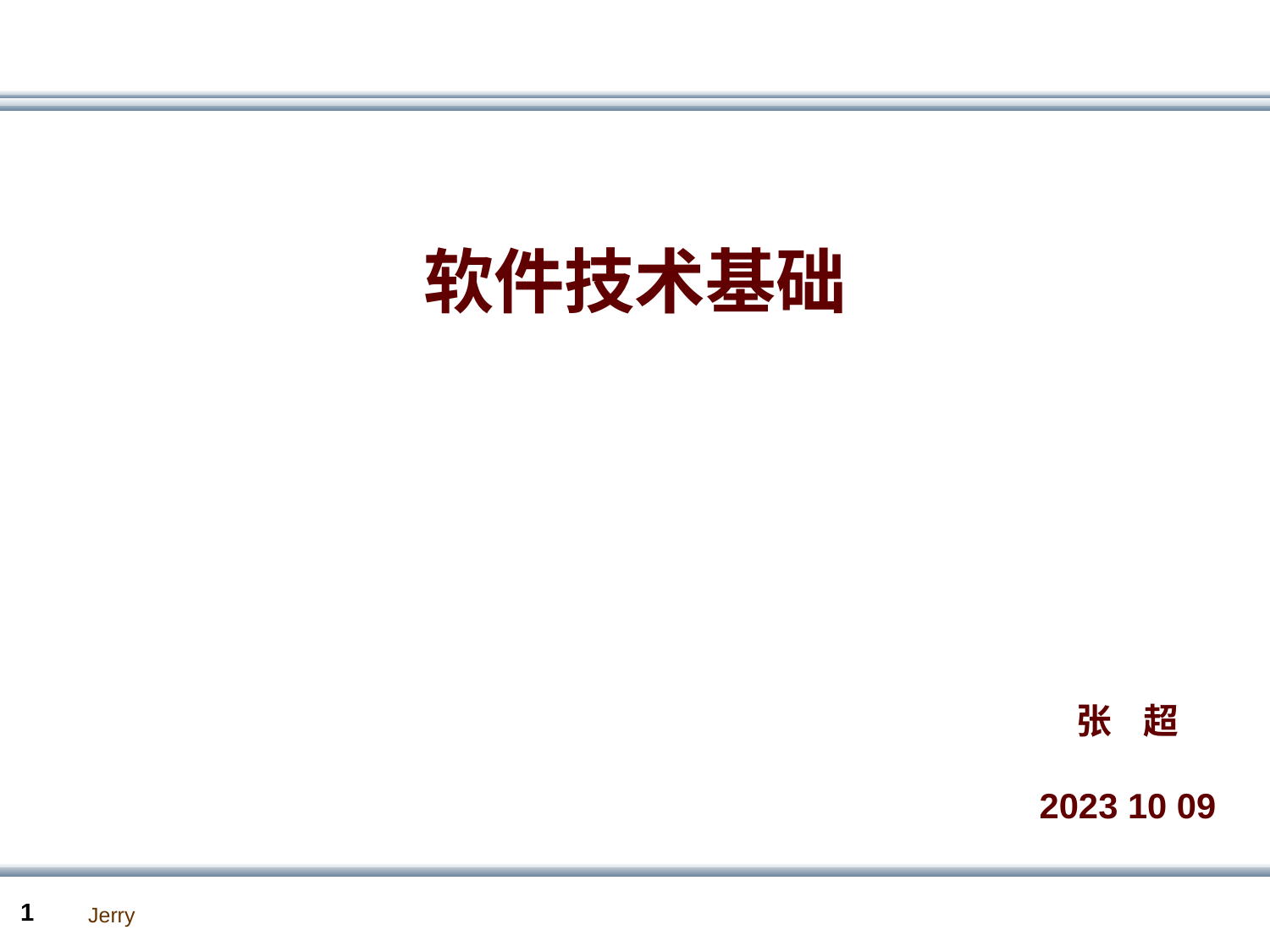

# 软件技术基础
张    超
2023 10 09